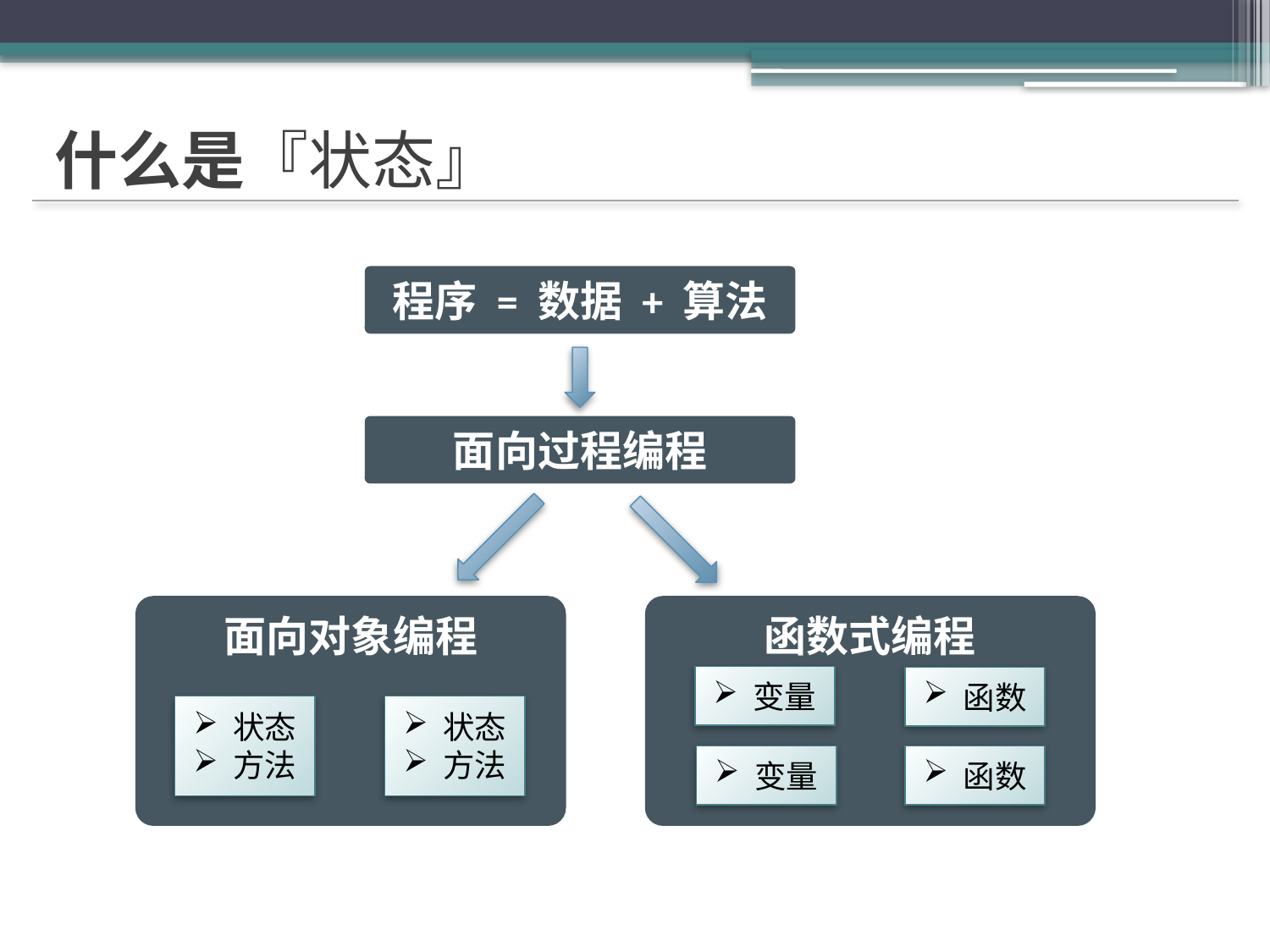

# 什么是『状态』
程序 = 数据 + 算法

面向过程编程

面向对象编程

函数式编程

变量
函数
状态
方法
状态
方法
变量
函数